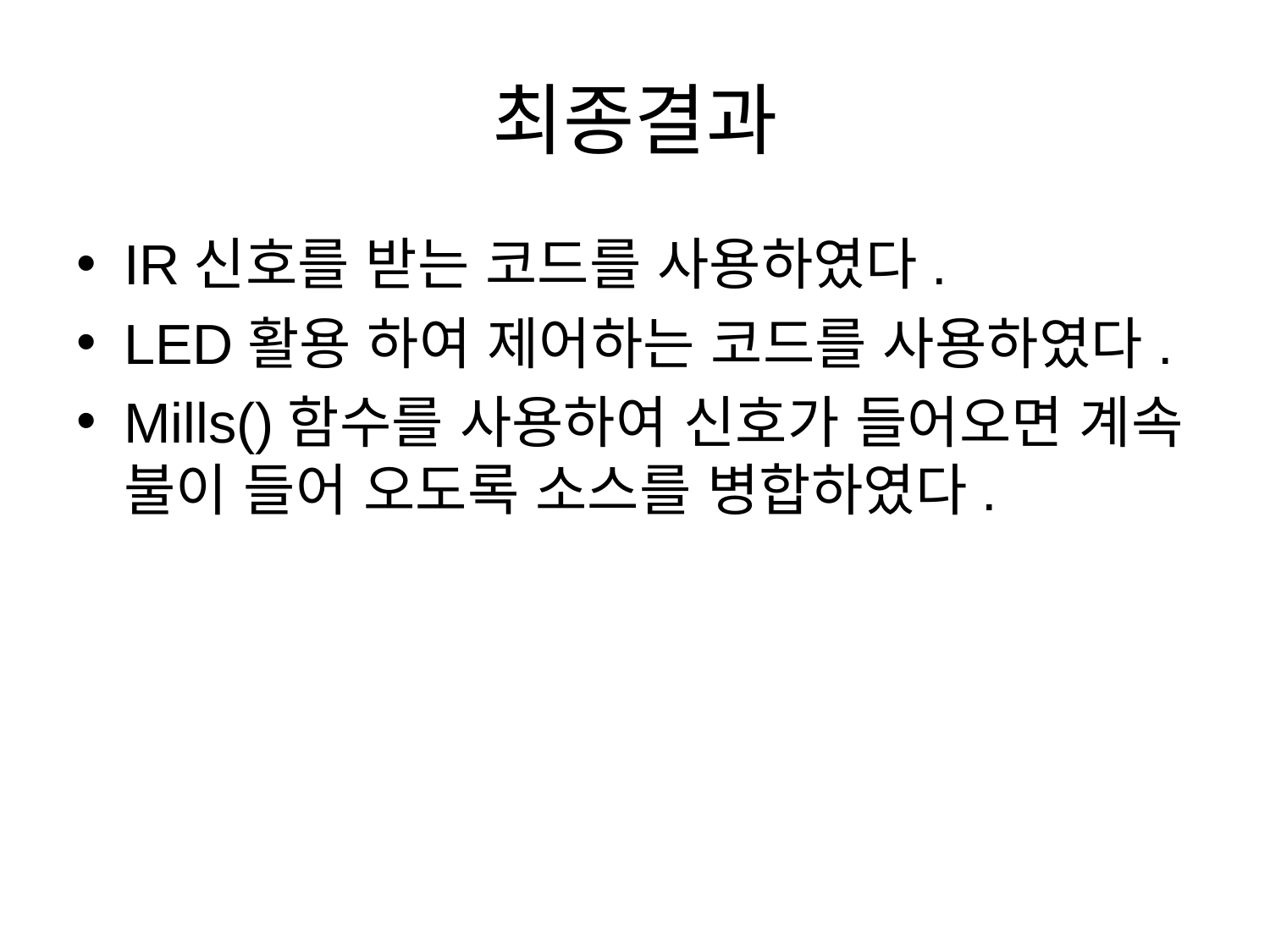

# 최종결과
IR신호를 받는 코드를 사용하였다.
LED활용 하여 제어하는 코드를 사용하였다.
Mills()함수를 사용하여 신호가 들어오면 계속 불이 들어 오도록 소스를 병합하였다.